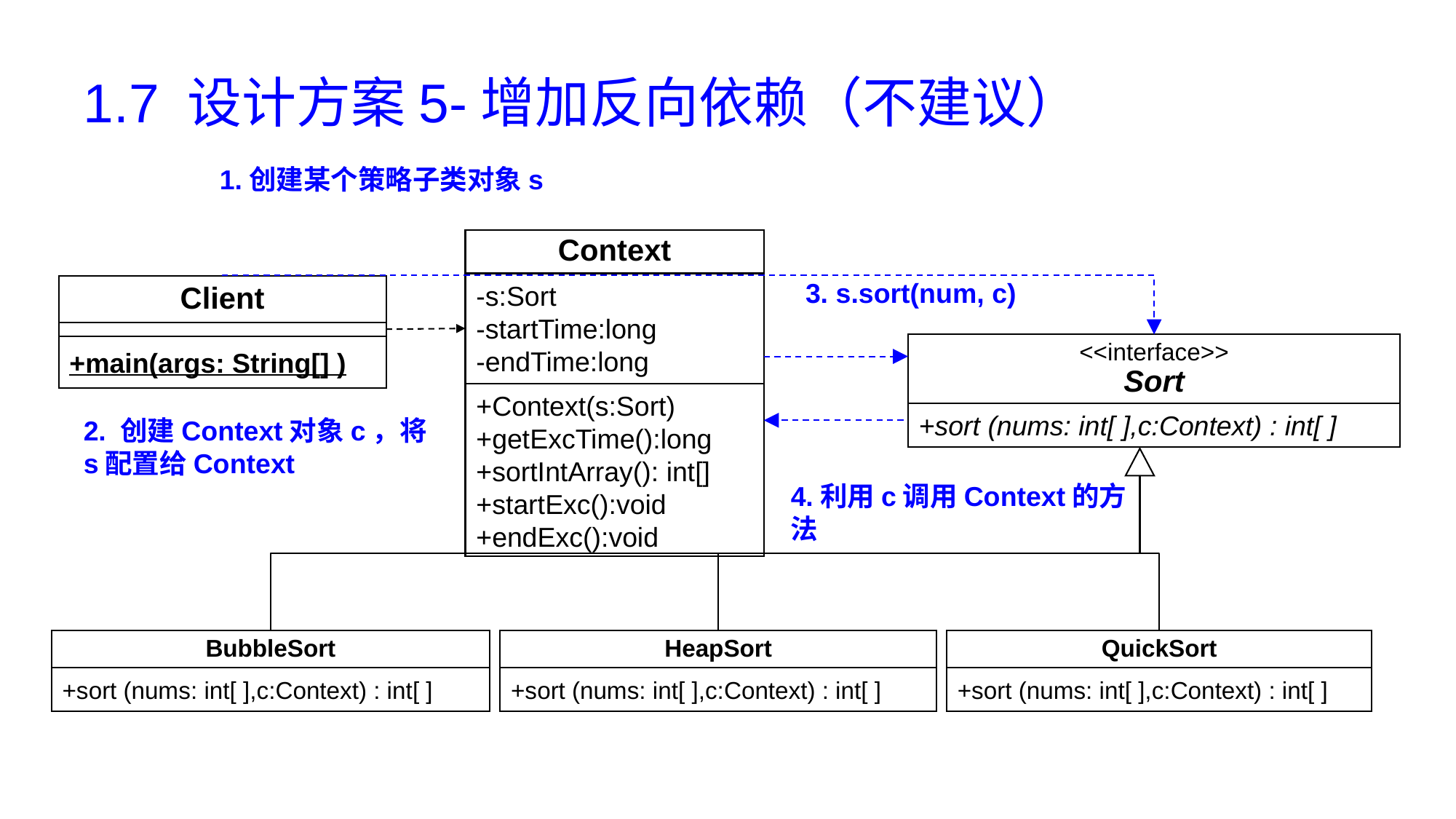

# 1.7 设计方案5-增加反向依赖（不建议）
1.创建某个策略子类对象s
Context
-s:Sort
-startTime:long
-endTime:long
+Context(s:Sort)
+getExcTime():long
+sortIntArray(): int[]
+startExc():void
+endExc():void
3. s.sort(num, c)
Client

+main(args: String[] )
<<interface>>
Sort
+sort (nums: int[ ],c:Context) : int[ ]
2. 创建Context对象c，将s配置给Context

4.利用c调用Context的方法
BubbleSort
+sort (nums: int[ ],c:Context) : int[ ]
HeapSort
+sort (nums: int[ ],c:Context) : int[ ]
QuickSort
+sort (nums: int[ ],c:Context) : int[ ]
18